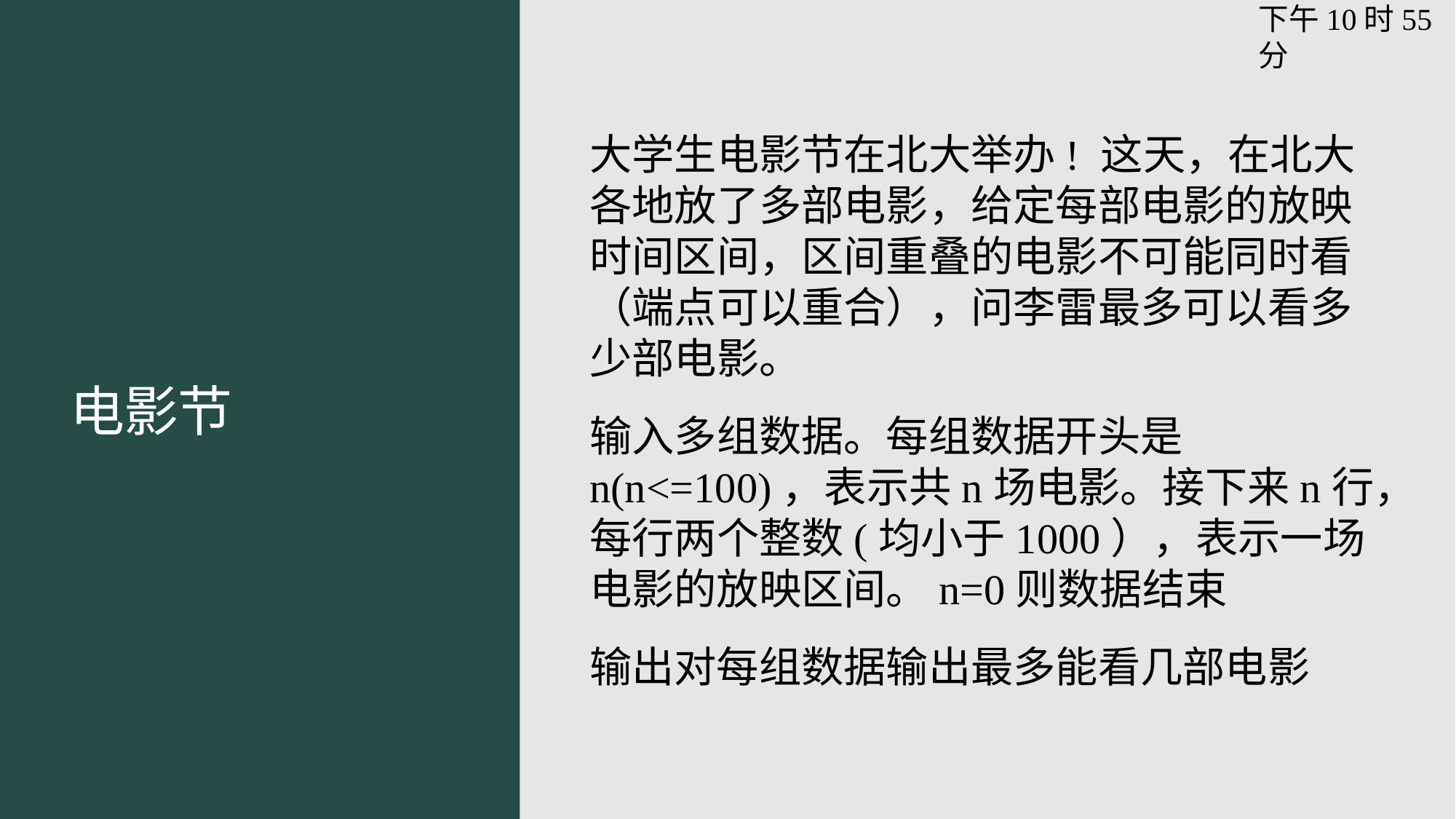

大学生电影节在北大举办! 这天，在北大各地放了多部电影，给定每部电影的放映时间区间，区间重叠的电影不可能同时看（端点可以重合），问李雷最多可以看多少部电影。
输入多组数据。每组数据开头是n(n<=100)，表示共n场电影。接下来n行，每行两个整数(均小于1000），表示一场电影的放映区间。n=0则数据结束
输出对每组数据输出最多能看几部电影
# 电影节